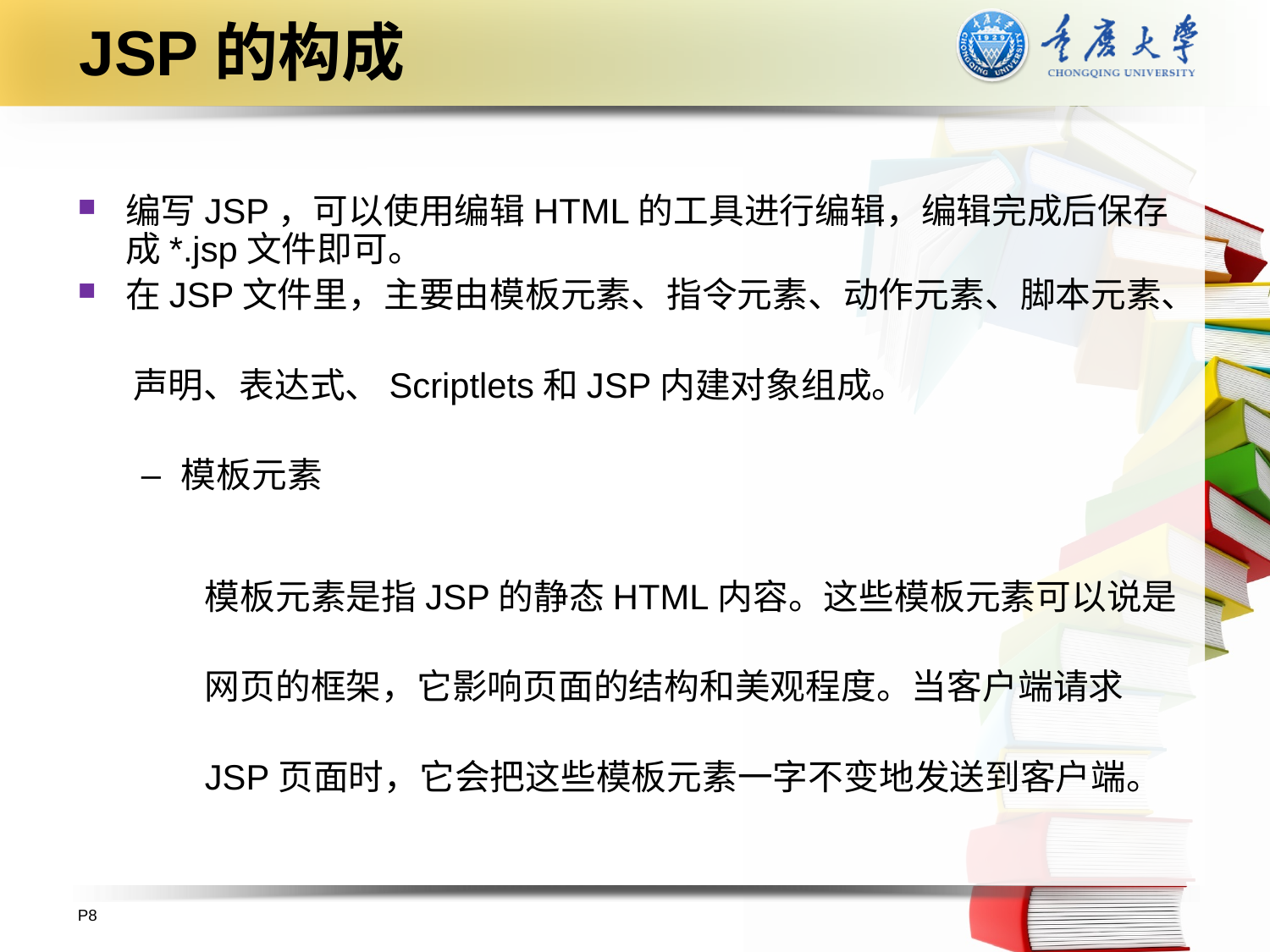

# JSP的构成
编写JSP，可以使用编辑HTML的工具进行编辑，编辑完成后保存成*.jsp文件即可。
在JSP文件里，主要由模板元素、指令元素、动作元素、脚本元素、

      声明、表达式、Scriptlets和JSP内建对象组成。

模板元素

模板元素是指JSP的静态HTML内容。这些模板元素可以说是

网页的框架，它影响页面的结构和美观程度。当客户端请求

JSP页面时，它会把这些模板元素一字不变地发送到客户端。

P8